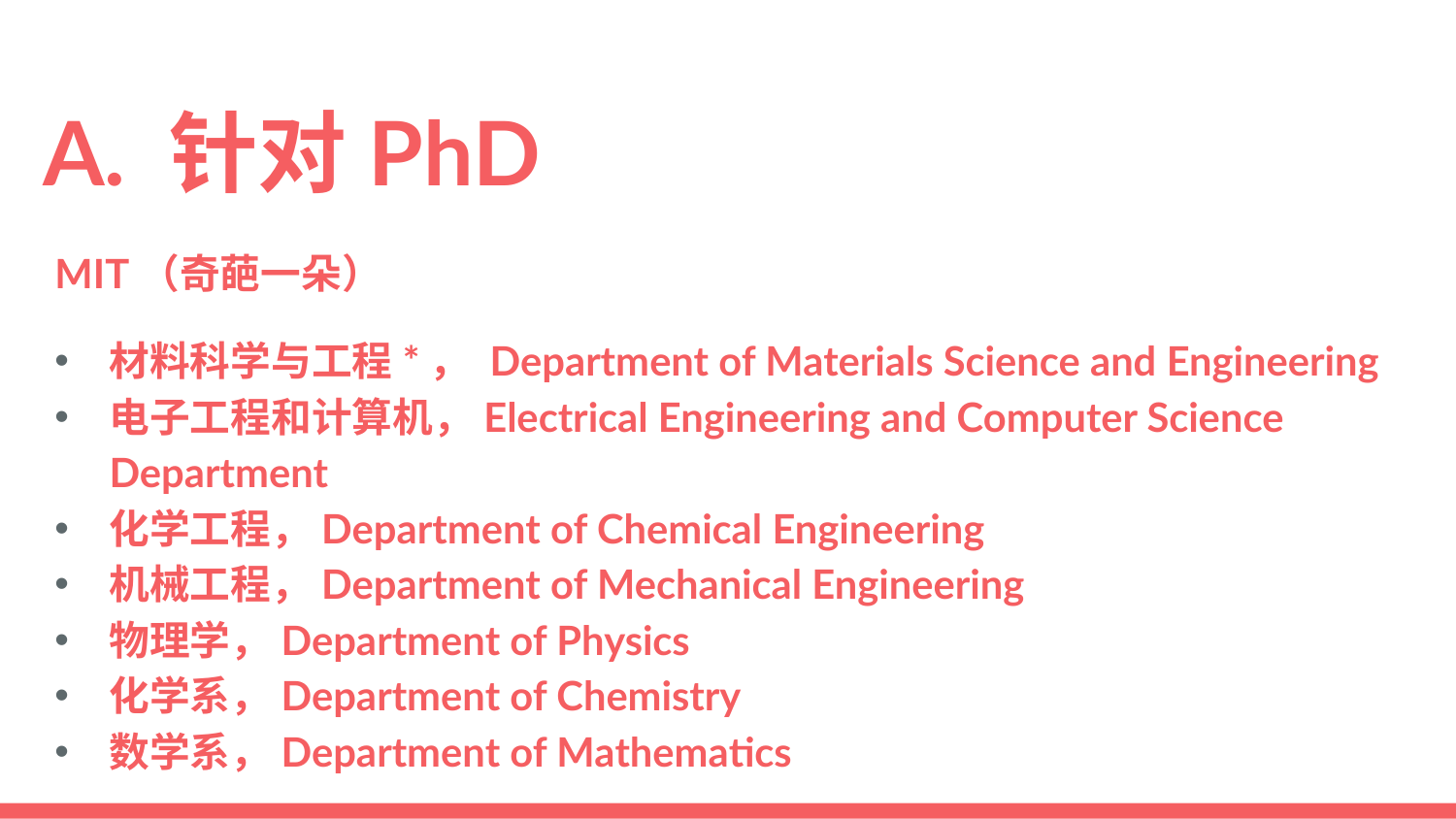

# A. 针对PhD
MIT（奇葩一朵）
材料科学与工程*， Department of Materials Science and Engineering
电子工程和计算机，Electrical Engineering and Computer Science Department
化学工程，Department of Chemical Engineering
机械工程，Department of Mechanical Engineering
物理学，Department of Physics
化学系，Department of Chemistry
数学系，Department of Mathematics